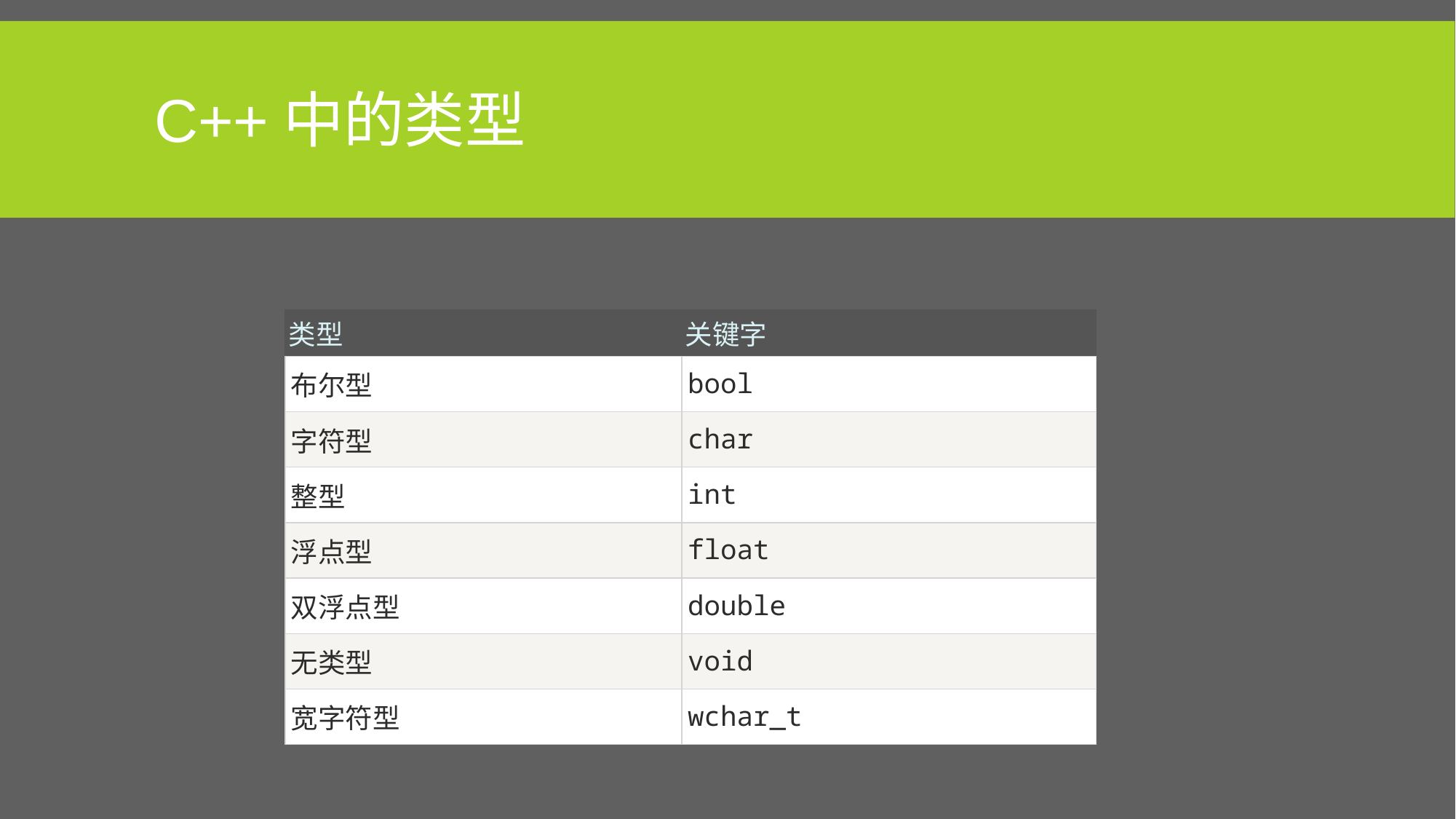

# C++中的类型
| 类型 | 关键字 |
| --- | --- |
| 布尔型 | bool |
| 字符型 | char |
| 整型 | int |
| 浮点型 | float |
| 双浮点型 | double |
| 无类型 | void |
| 宽字符型 | wchar\_t |